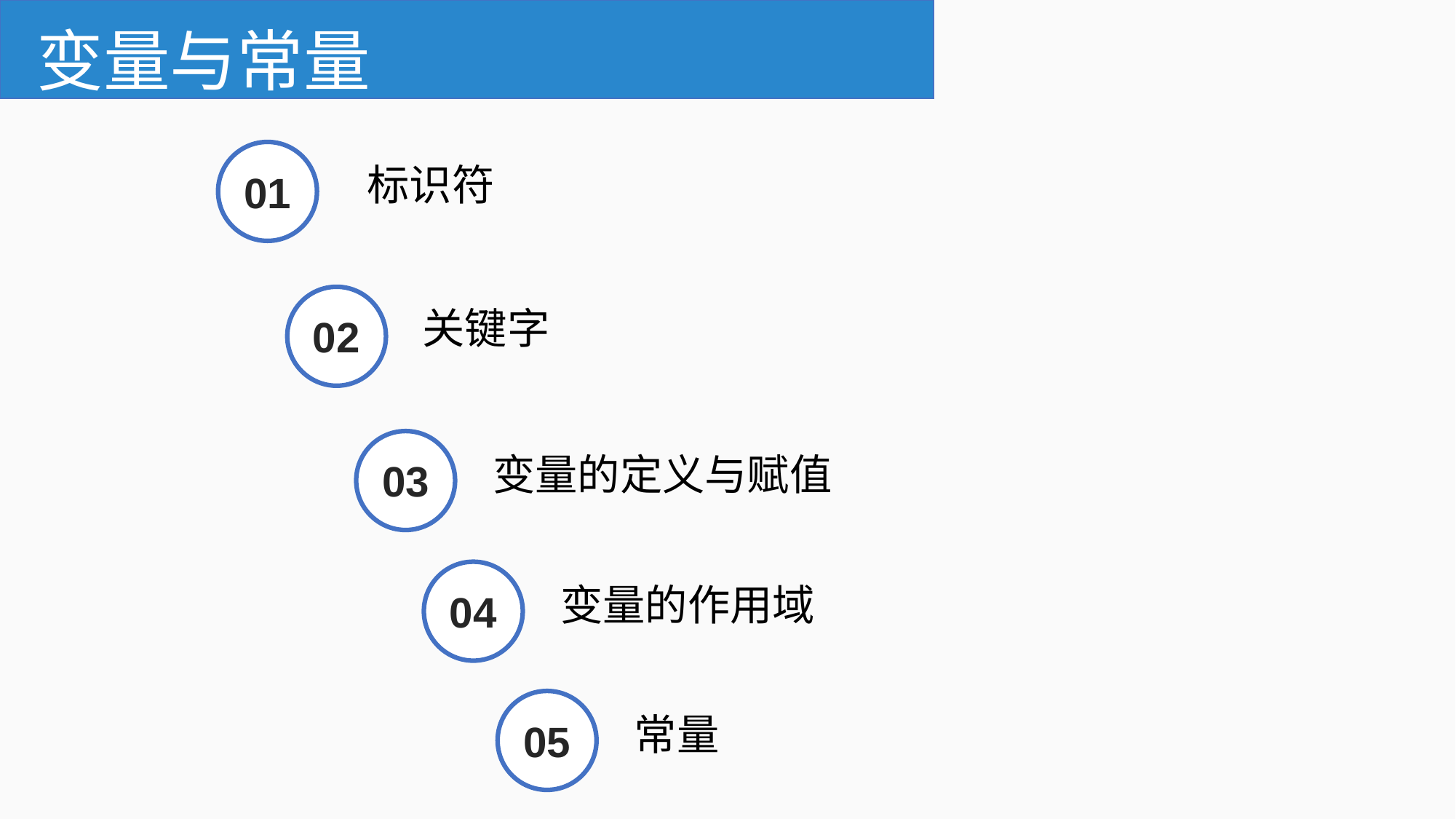

# 变量与常量
标识符
关键字
变量的定义与赋值
变量的作用域
常量